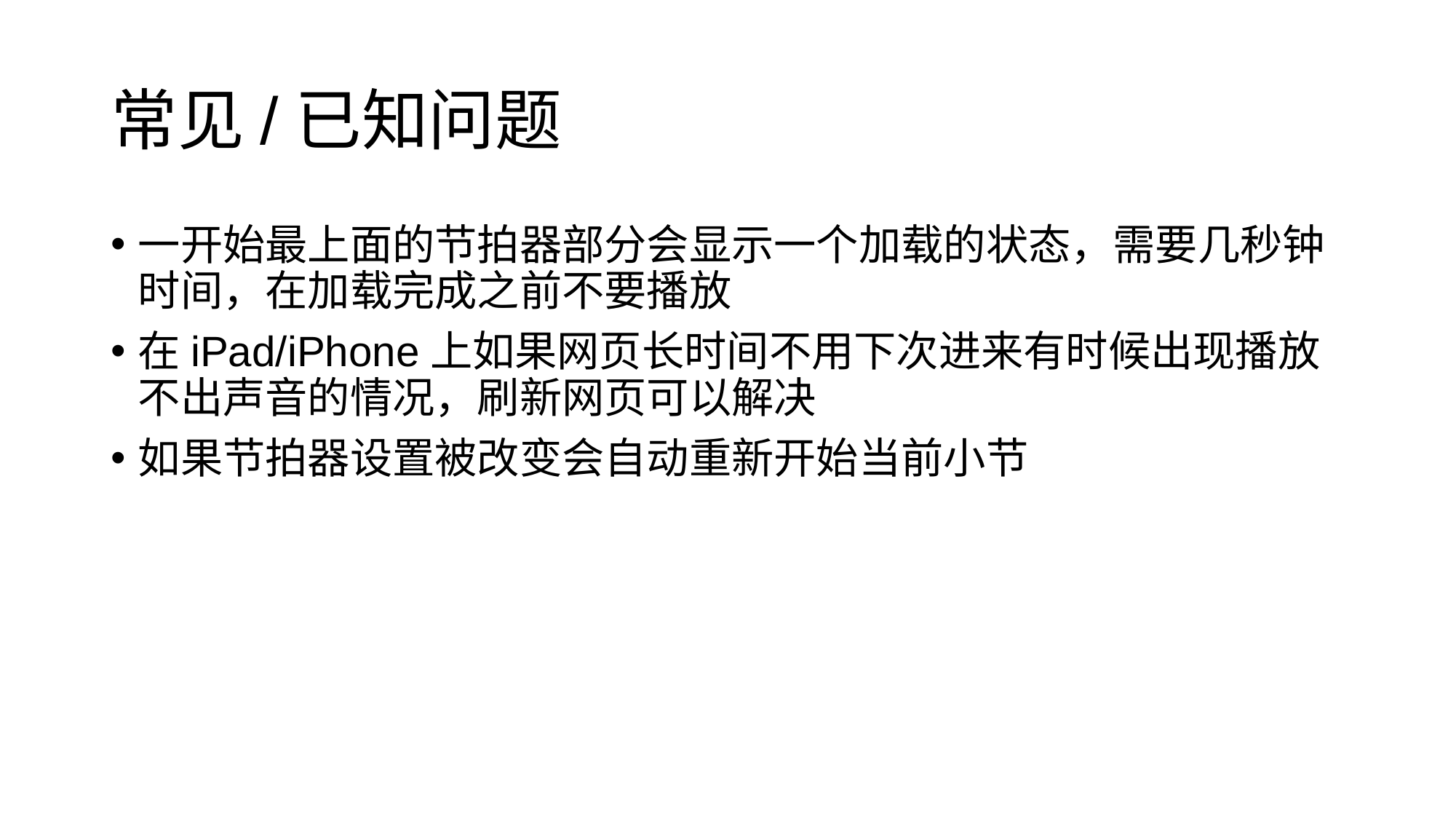

# 常见/已知问题
一开始最上面的节拍器部分会显示一个加载的状态，需要几秒钟时间，在加载完成之前不要播放
在iPad/iPhone上如果网页长时间不用下次进来有时候出现播放不出声音的情况，刷新网页可以解决
如果节拍器设置被改变会自动重新开始当前小节